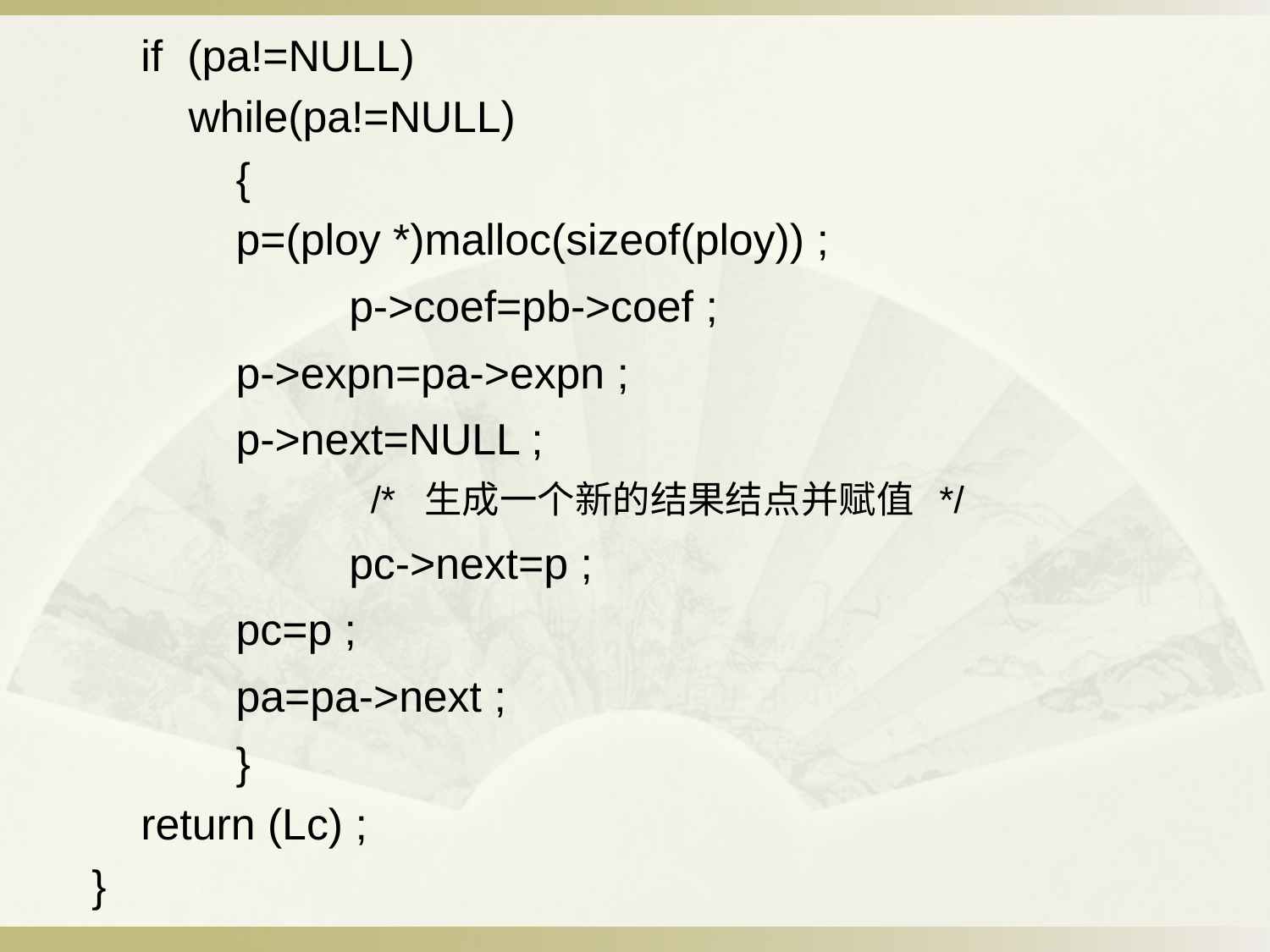

# if  (pa!=NULL)
while(pa!=NULL)
{
	p=(ploy *)malloc(sizeof(ploy)) ;
  	p->coef=pb->coef ;
	p->expn=pa->expn ;
	p->next=NULL ;
             /*  生成一个新的结果结点并赋值  */
  	pc->next=p ;
	pc=p ;
	pa=pa->next ;
}
return (Lc) ;
}